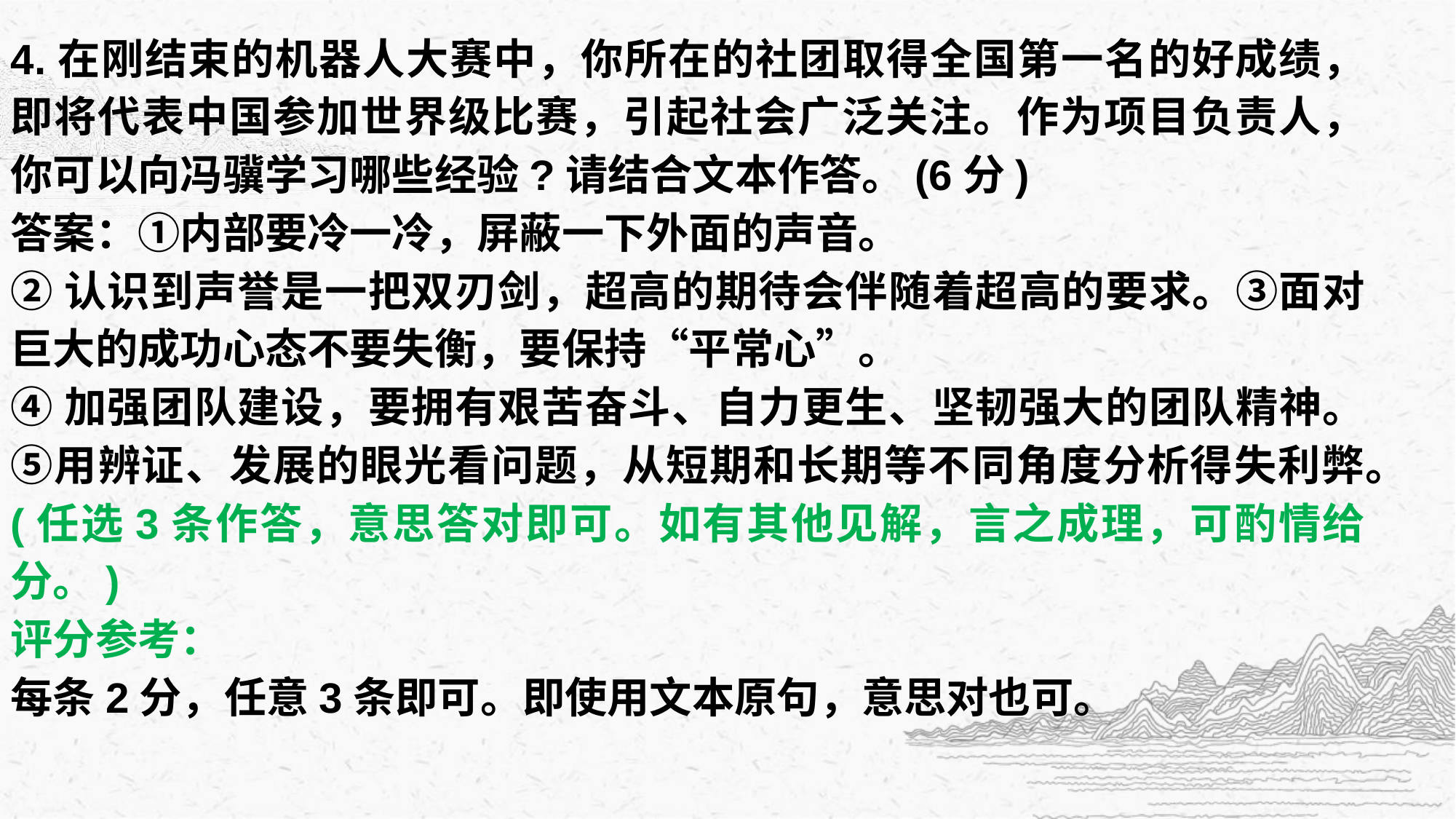

4.在刚结束的机器人大赛中，你所在的社团取得全国第一名的好成绩，即将代表中国参加世界级比赛，引起社会广泛关注。作为项目负责人，你可以向冯骥学习哪些经验?请结合文本作答。(6分)
答案：①内部要冷一冷，屏蔽一下外面的声音。
②认识到声誉是一把双刃剑，超高的期待会伴随着超高的要求。③面对巨大的成功心态不要失衡，要保持“平常心”。
④加强团队建设，要拥有艰苦奋斗、自力更生、坚韧强大的团队精神。⑤用辨证、发展的眼光看问题，从短期和长期等不同角度分析得失利弊。
(任选3条作答，意思答对即可。如有其他见解，言之成理，可酌情给分。)
评分参考：
每条2分，任意3条即可。即使用文本原句，意思对也可。